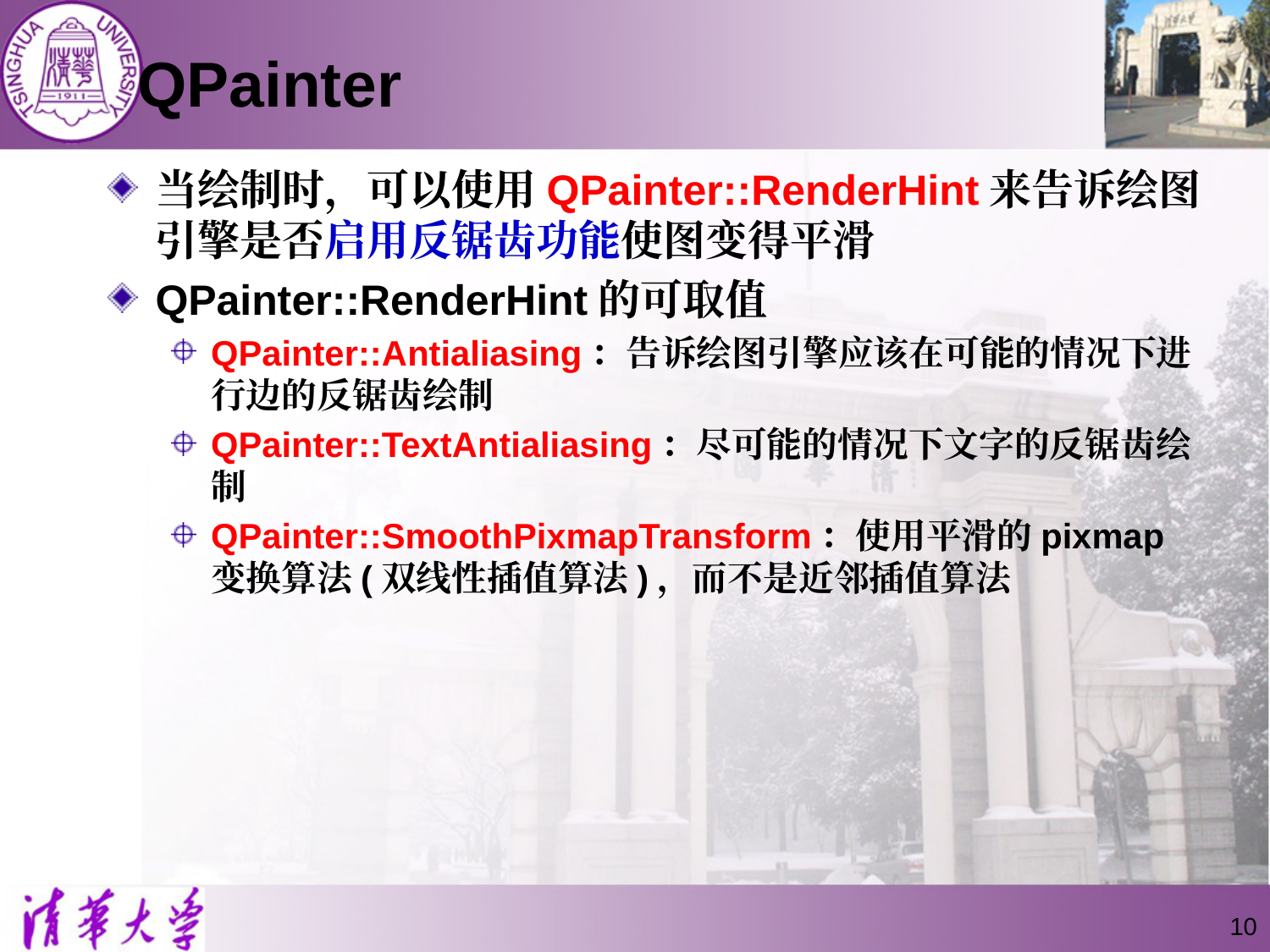

# QPainter
当绘制时，可以使用QPainter::RenderHint来告诉绘图引擎是否启用反锯齿功能使图变得平滑
QPainter::RenderHint的可取值
QPainter::Antialiasing：告诉绘图引擎应该在可能的情况下进行边的反锯齿绘制
QPainter::TextAntialiasing：尽可能的情况下文字的反锯齿绘制
QPainter::SmoothPixmapTransform：使用平滑的pixmap变换算法(双线性插值算法)，而不是近邻插值算法
10